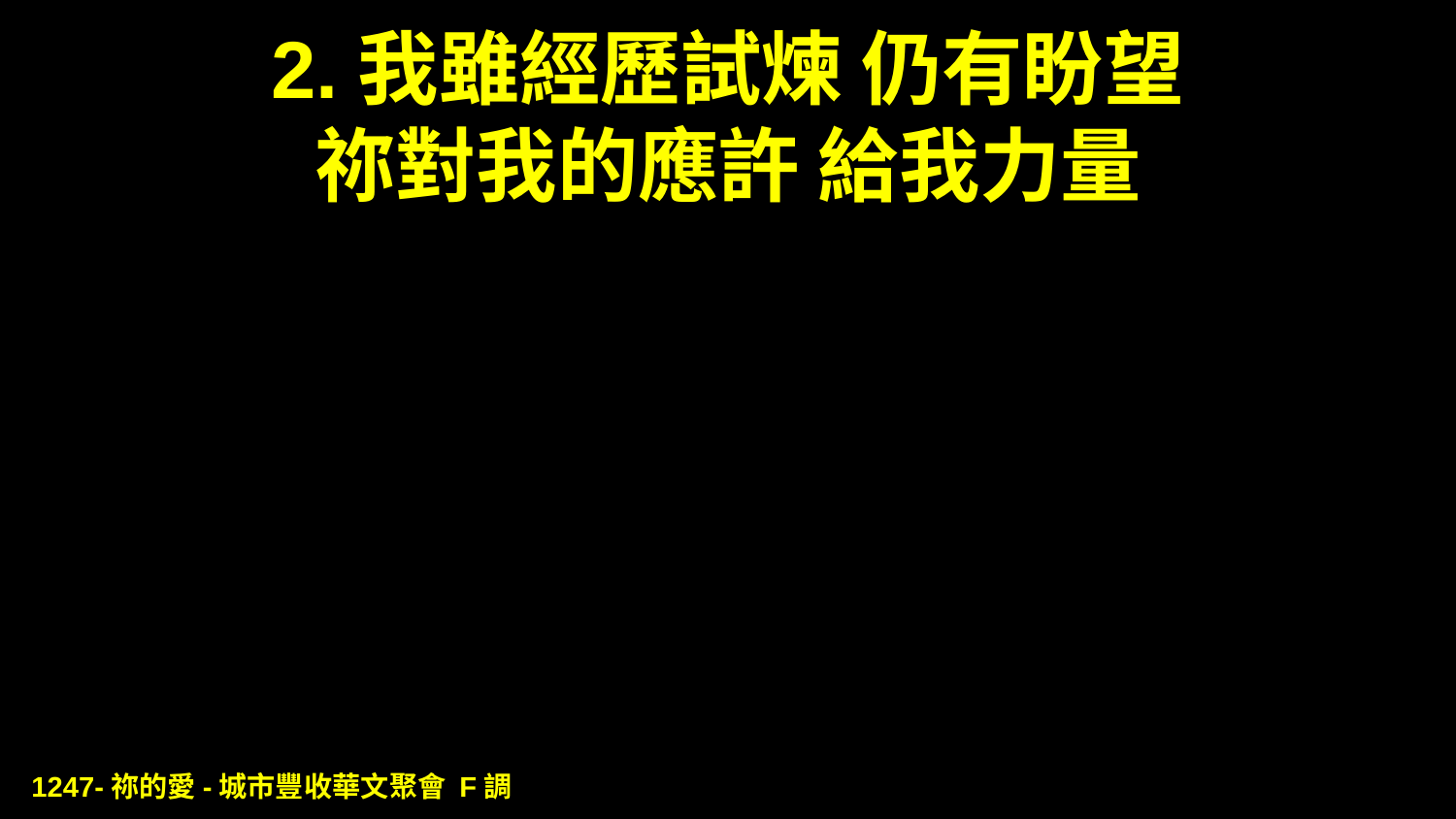

# 2.我雖經歷試煉 仍有盼望 祢對我的應許 給我力量
1247-祢的愛-城市豐收華文聚會 F調